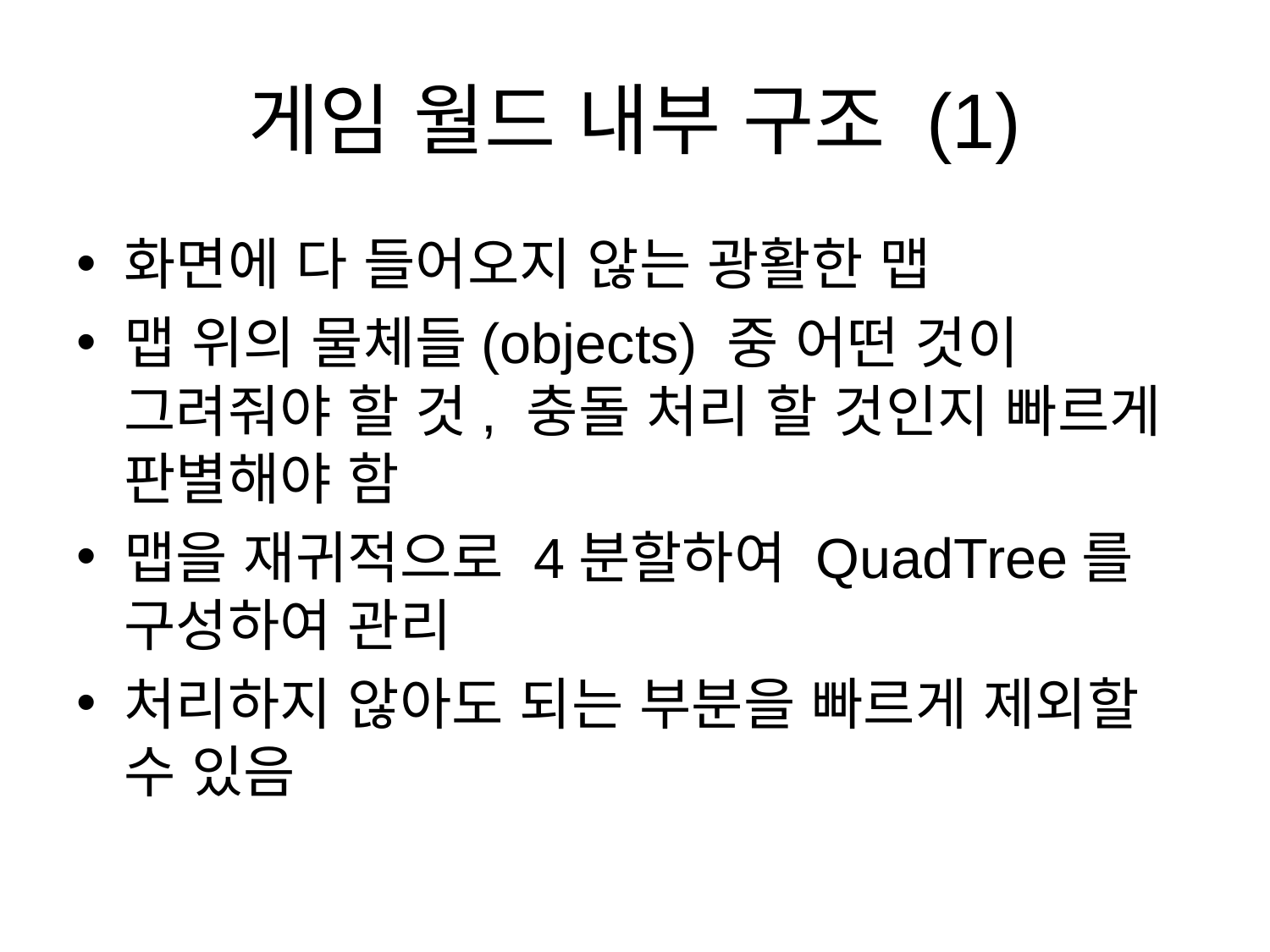

# 게임 월드 내부 구조 (1)
화면에 다 들어오지 않는 광활한 맵
맵 위의 물체들(objects) 중 어떤 것이 그려줘야 할 것, 충돌 처리 할 것인지 빠르게 판별해야 함
맵을 재귀적으로 4분할하여 QuadTree를 구성하여 관리
처리하지 않아도 되는 부분을 빠르게 제외할 수 있음